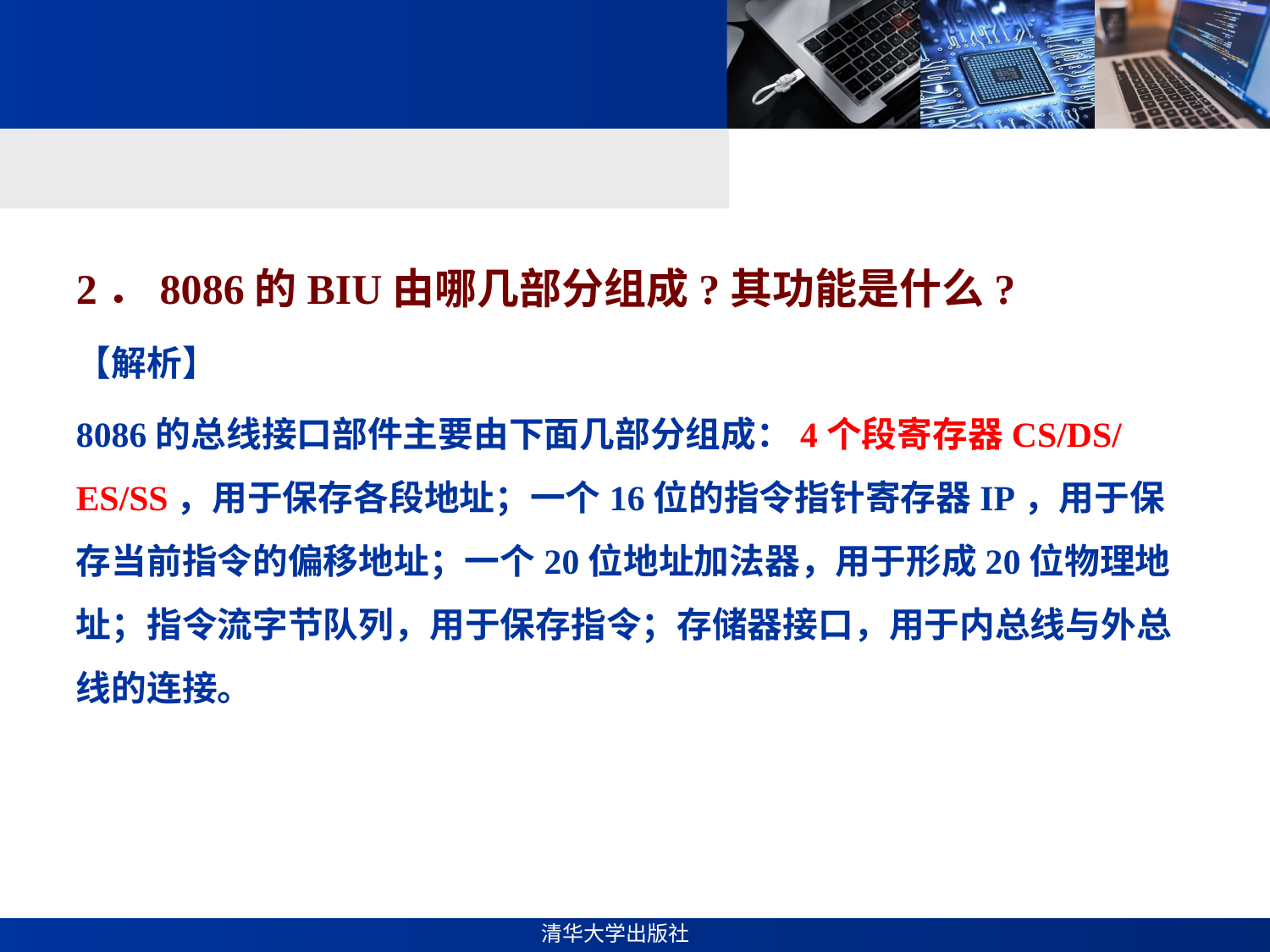

#

2．8086的BIU由哪几部分组成?其功能是什么?
【解析】
8086的总线接口部件主要由下面几部分组成：4个段寄存器CS/DS/ES/SS，用于保存各段地址；一个16位的指令指针寄存器IP，用于保存当前指令的偏移地址；一个20位地址加法器，用于形成20位物理地址；指令流字节队列，用于保存指令；存储器接口，用于内总线与外总线的连接。